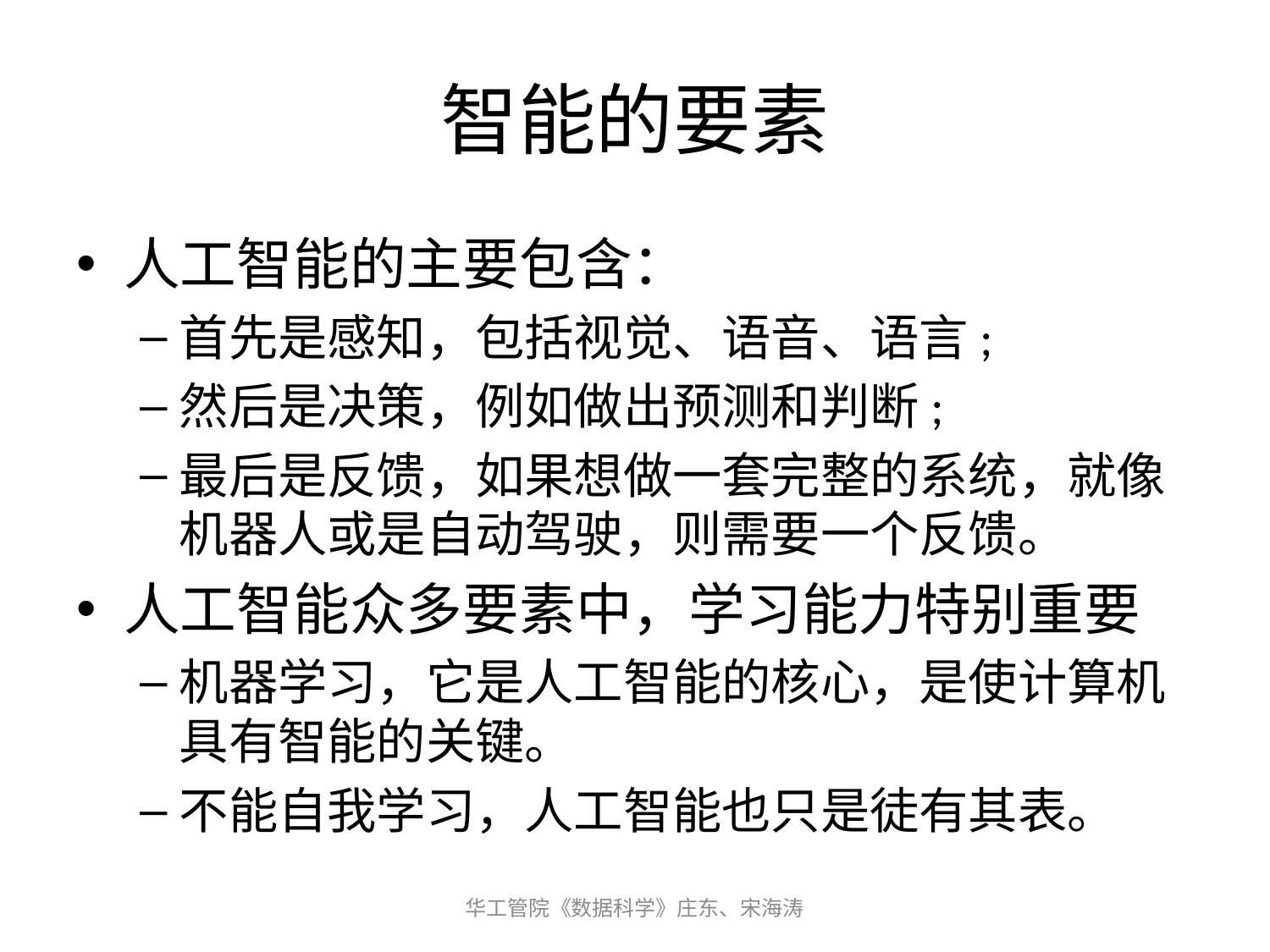

# 智能的要素
人工智能的主要包含：
首先是感知，包括视觉、语音、语言;
然后是决策，例如做出预测和判断;
最后是反馈，如果想做一套完整的系统，就像机器人或是自动驾驶，则需要一个反馈。
人工智能众多要素中，学习能力特别重要
机器学习，它是人工智能的核心，是使计算机具有智能的关键。
不能自我学习，人工智能也只是徒有其表。
华工管院《数据科学》庄东、宋海涛